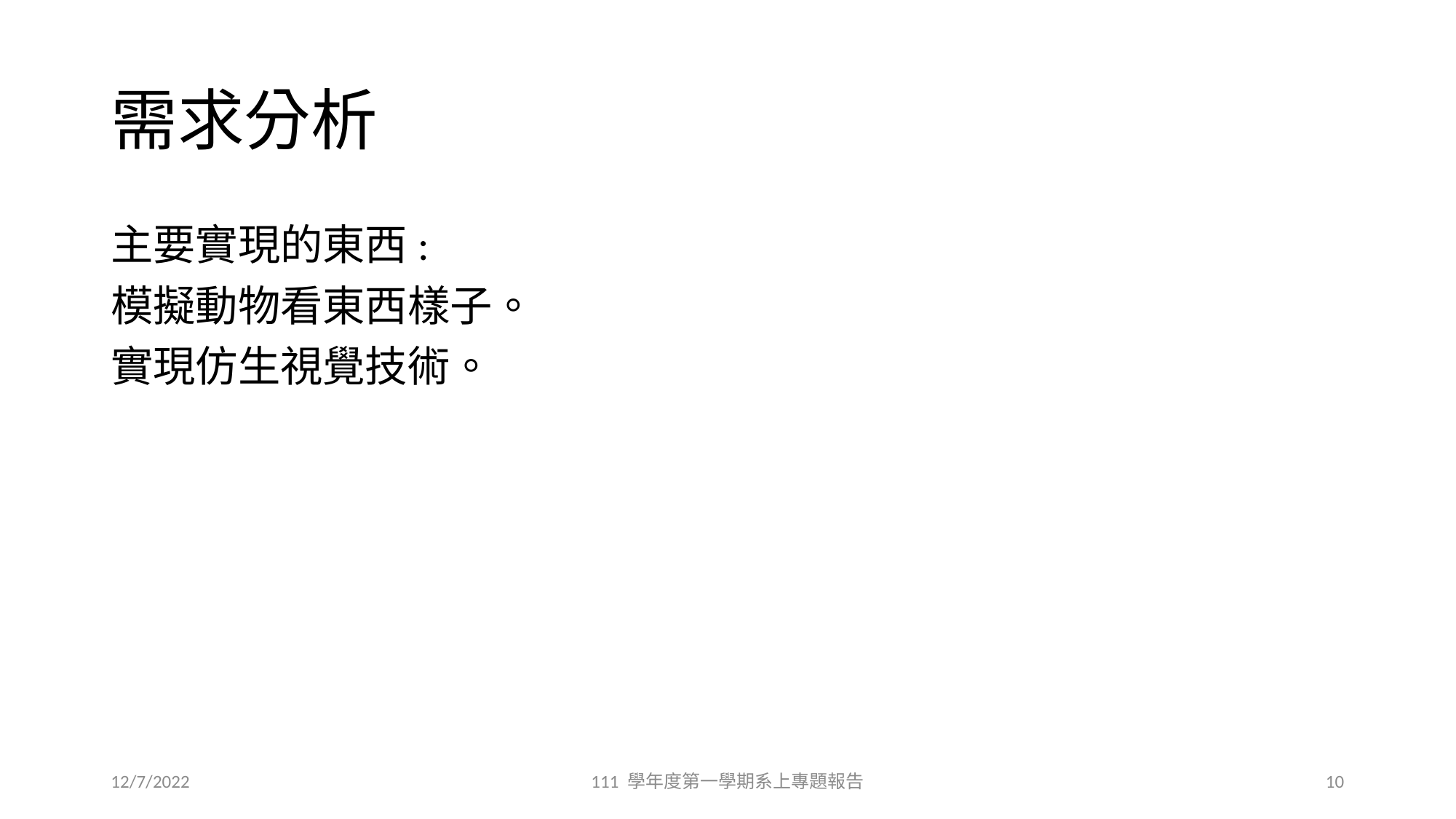

# 需求分析
主要實現的東西:
模擬動物看東西樣子。
實現仿生視覺技術。

12/7/2022
111 學年度第一學期系上專題報告
10